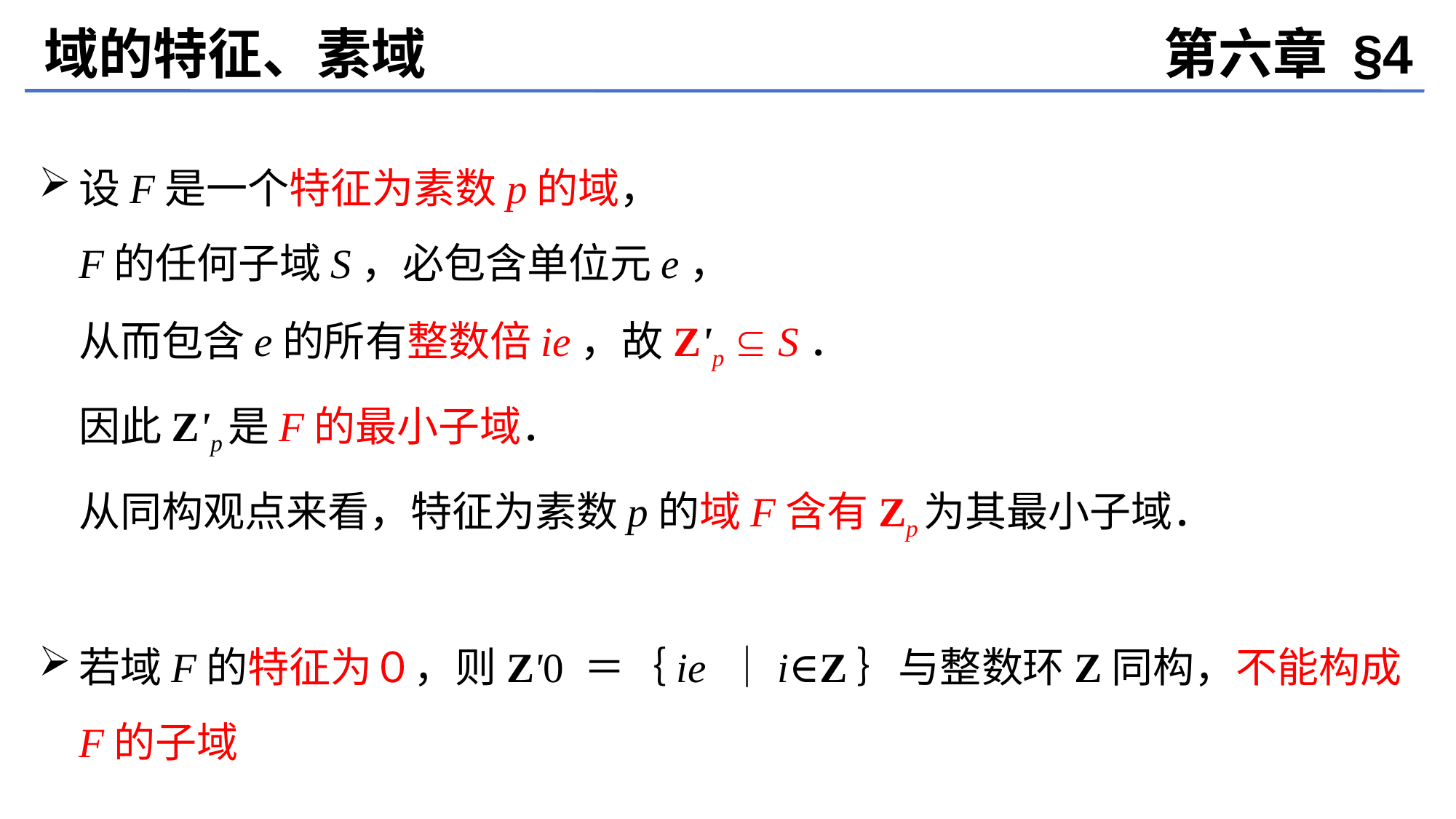

域的特征、素域
第六章 §4
设F是一个特征为素数p的域，
	F的任何子域S，必包含单位元e，
	从而包含e的所有整数倍ie，故Z'p ⊆ S．
	因此Z'p是F的最小子域．
	从同构观点来看，特征为素数p的域F含有Zp为其最小子域．

若域F的特征为０，则Z'0 ＝｛ie ｜i∈Z｝与整数环Z同构，不能构成F的子域